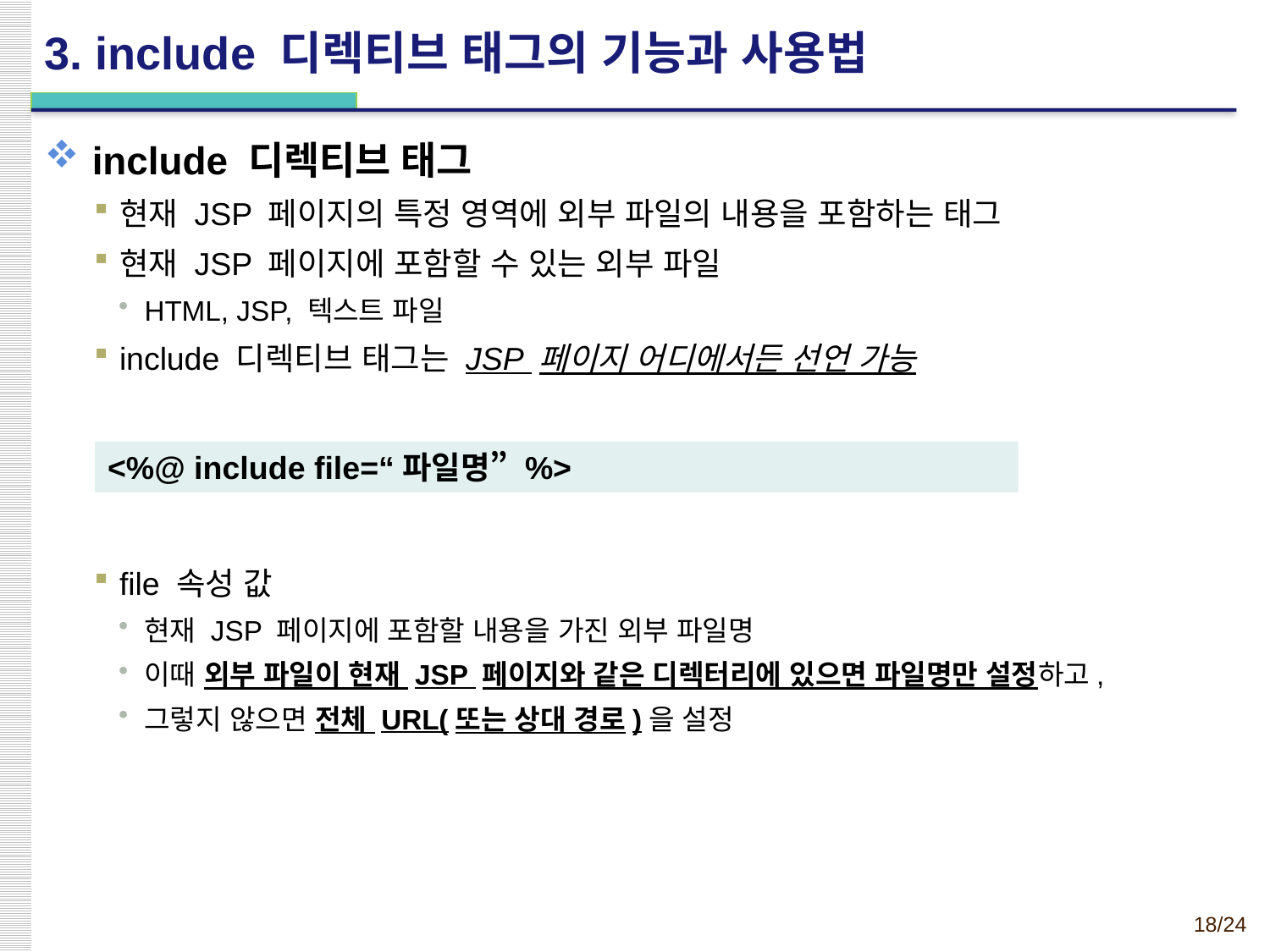

# 3. include 디렉티브 태그의 기능과 사용법
include 디렉티브 태그
현재 JSP 페이지의 특정 영역에 외부 파일의 내용을 포함하는 태그
현재 JSP 페이지에 포함할 수 있는 외부 파일
HTML, JSP, 텍스트 파일
include 디렉티브 태그는 JSP 페이지 어디에서든 선언 가능

file 속성 값
현재 JSP 페이지에 포함할 내용을 가진 외부 파일명
이때 외부 파일이 현재 JSP 페이지와 같은 디렉터리에 있으면 파일명만 설정하고,
그렇지 않으면 전체 URL(또는 상대 경로)을 설정

<%@ include file=“파일명” %>